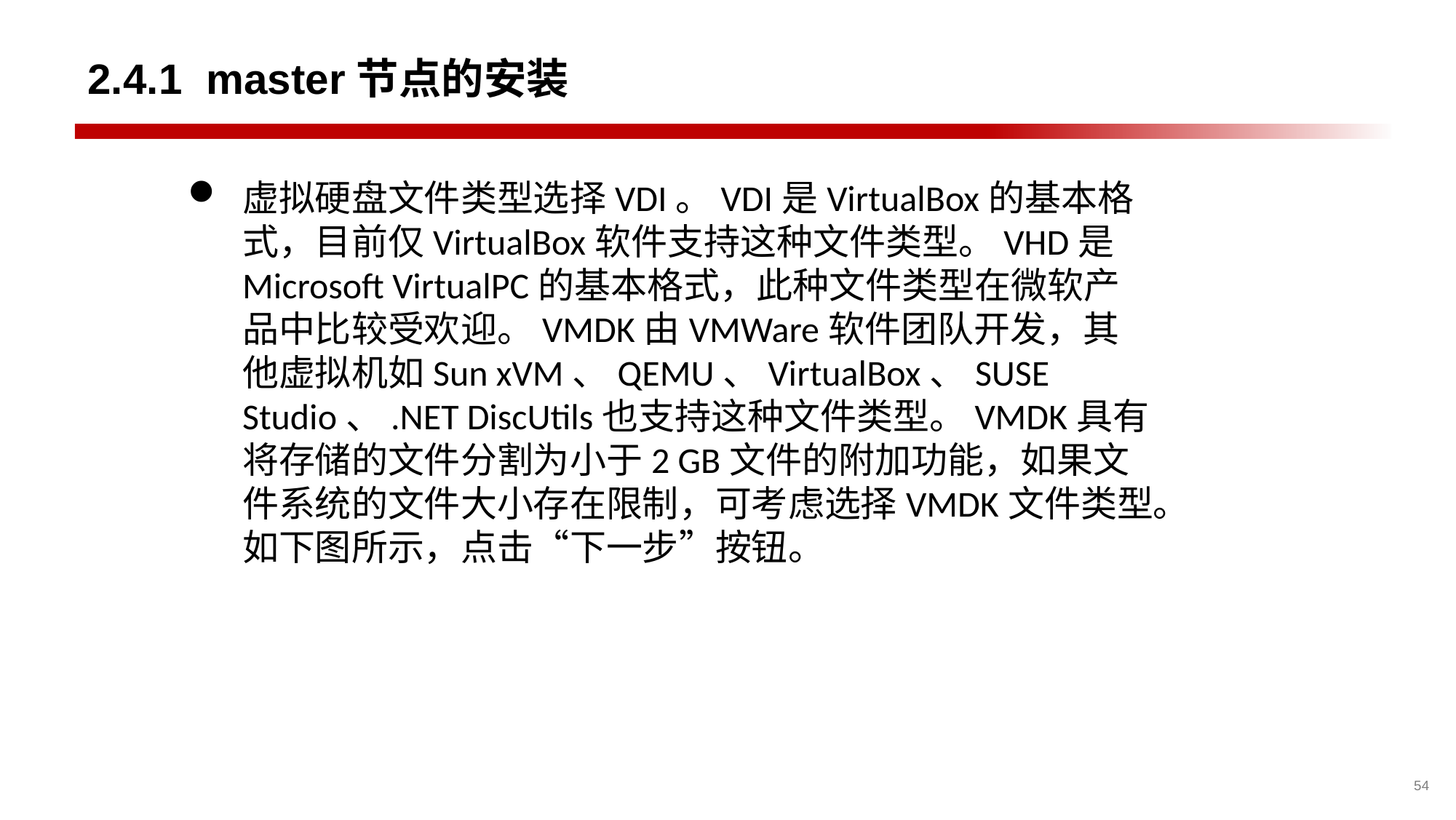

2.4.1  master节点的安装

虚拟硬盘文件类型选择VDI。VDI是VirtualBox的基本格式，目前仅VirtualBox软件支持这种文件类型。VHD是Microsoft VirtualPC的基本格式，此种文件类型在微软产品中比较受欢迎。VMDK由VMWare软件团队开发，其他虚拟机如Sun xVM、QEMU、VirtualBox、SUSE Studio、.NET DiscUtils也支持这种文件类型。VMDK具有将存储的文件分割为小于2 GB文件的附加功能，如果文件系统的文件大小存在限制，可考虑选择VMDK文件类型。如下图所示，点击“下一步”按钮。

54